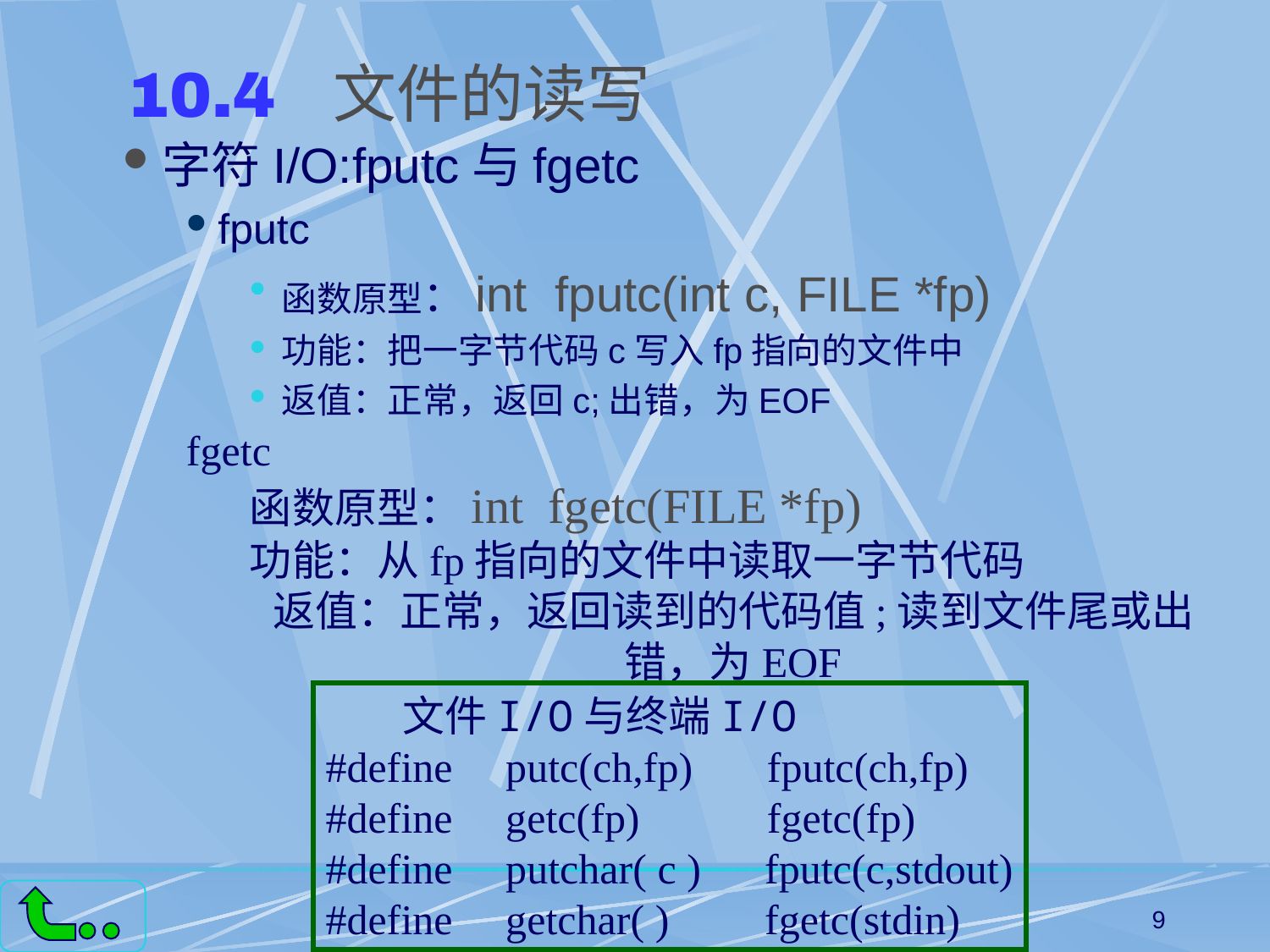

# 10.4  文件的读写
字符I/O:fputc与fgetc
fputc
函数原型：int  fputc(int c, FILE *fp)
功能：把一字节代码c写入fp指向的文件中
返值：正常，返回c;出错，为EOF
fgetc
函数原型：int  fgetc(FILE *fp)
功能：从fp指向的文件中读取一字节代码
返值：正常，返回读到的代码值;读到文件尾或出错，为EOF
       文件I/O与终端I/O
#define     putc(ch,fp)       fputc(ch,fp)
#define     getc(fp)            fgetc(fp)
#define     putchar( c )      fputc(c,stdout)
#define     getchar( )         fgetc(stdin)
9